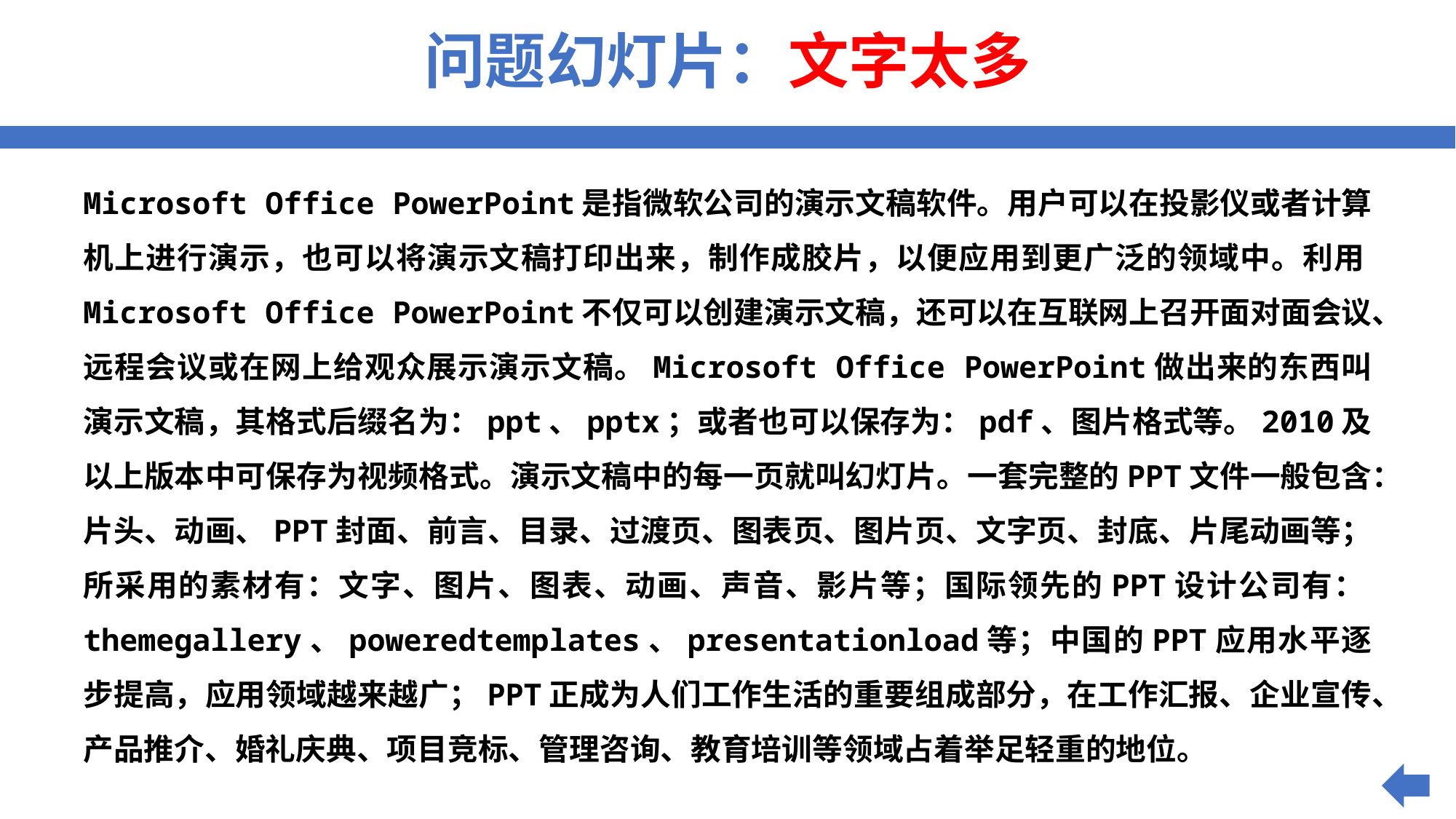

# 问题幻灯片：文字太多

Microsoft Office PowerPoint是指微软公司的演示文稿软件。用户可以在投影仪或者计算机上进行演示，也可以将演示文稿打印出来，制作成胶片，以便应用到更广泛的领域中。利用Microsoft Office PowerPoint不仅可以创建演示文稿，还可以在互联网上召开面对面会议、远程会议或在网上给观众展示演示文稿。Microsoft Office PowerPoint做出来的东西叫演示文稿，其格式后缀名为：ppt、pptx；或者也可以保存为：pdf、图片格式等。2010及以上版本中可保存为视频格式。演示文稿中的每一页就叫幻灯片。一套完整的PPT文件一般包含：片头、动画、PPT封面、前言、目录、过渡页、图表页、图片页、文字页、封底、片尾动画等；所采用的素材有：文字、图片、图表、动画、声音、影片等；国际领先的PPT设计公司有：themegallery、poweredtemplates、presentationload等；中国的PPT应用水平逐步提高，应用领域越来越广；PPT正成为人们工作生活的重要组成部分，在工作汇报、企业宣传、产品推介、婚礼庆典、项目竞标、管理咨询、教育培训等领域占着举足轻重的地位。